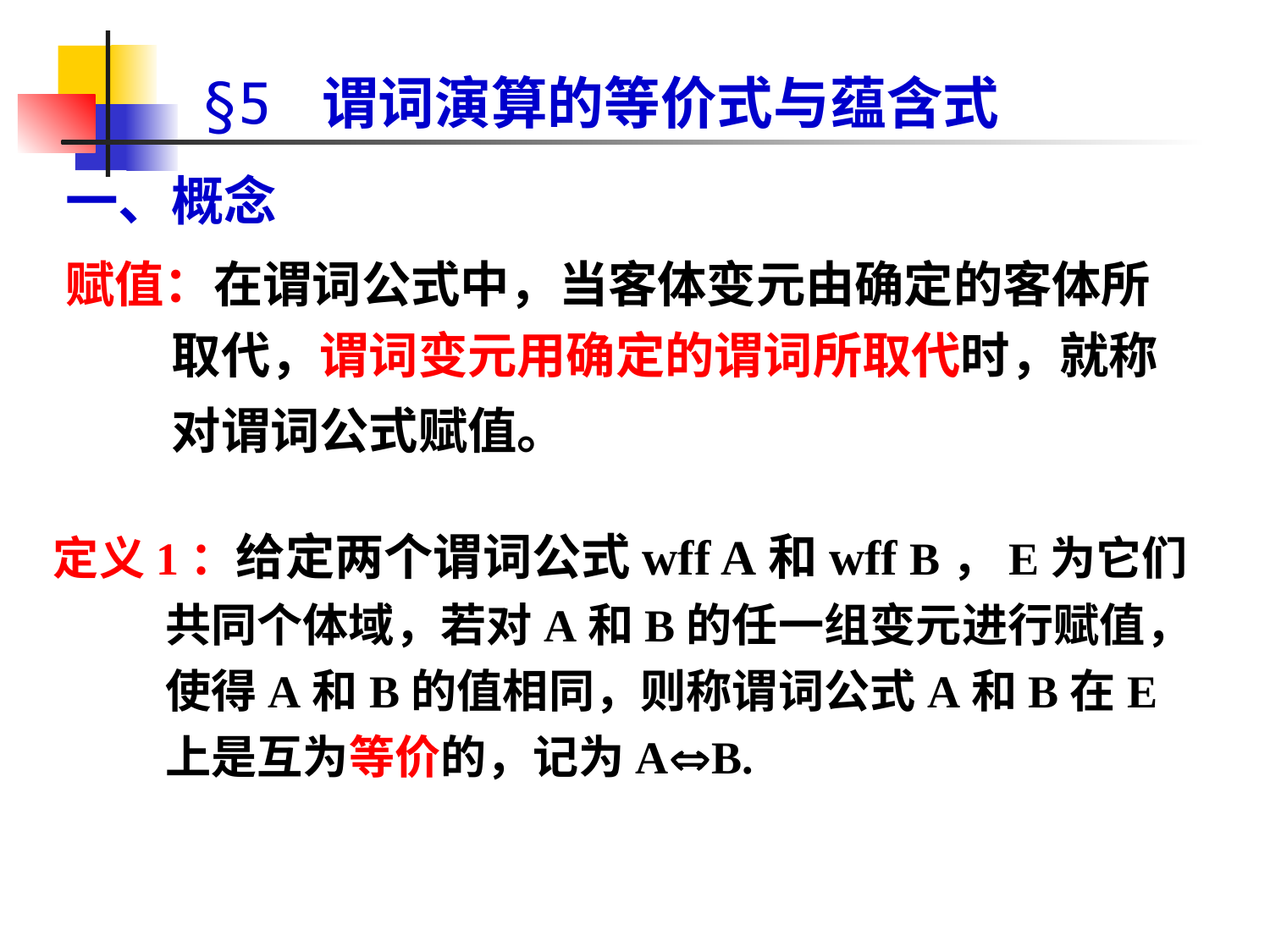

# §5  谓词演算的等价式与蕴含式
一、概念
赋值：在谓词公式中，当客体变元由确定的客体所取代，谓词变元用确定的谓词所取代时，就称对谓词公式赋值。
定义1：给定两个谓词公式wff A和wff B，E为它们共同个体域，若对A和B的任一组变元进行赋值，使得A和B的值相同，则称谓词公式A和B在E上是互为等价的，记为A⇔B.
53